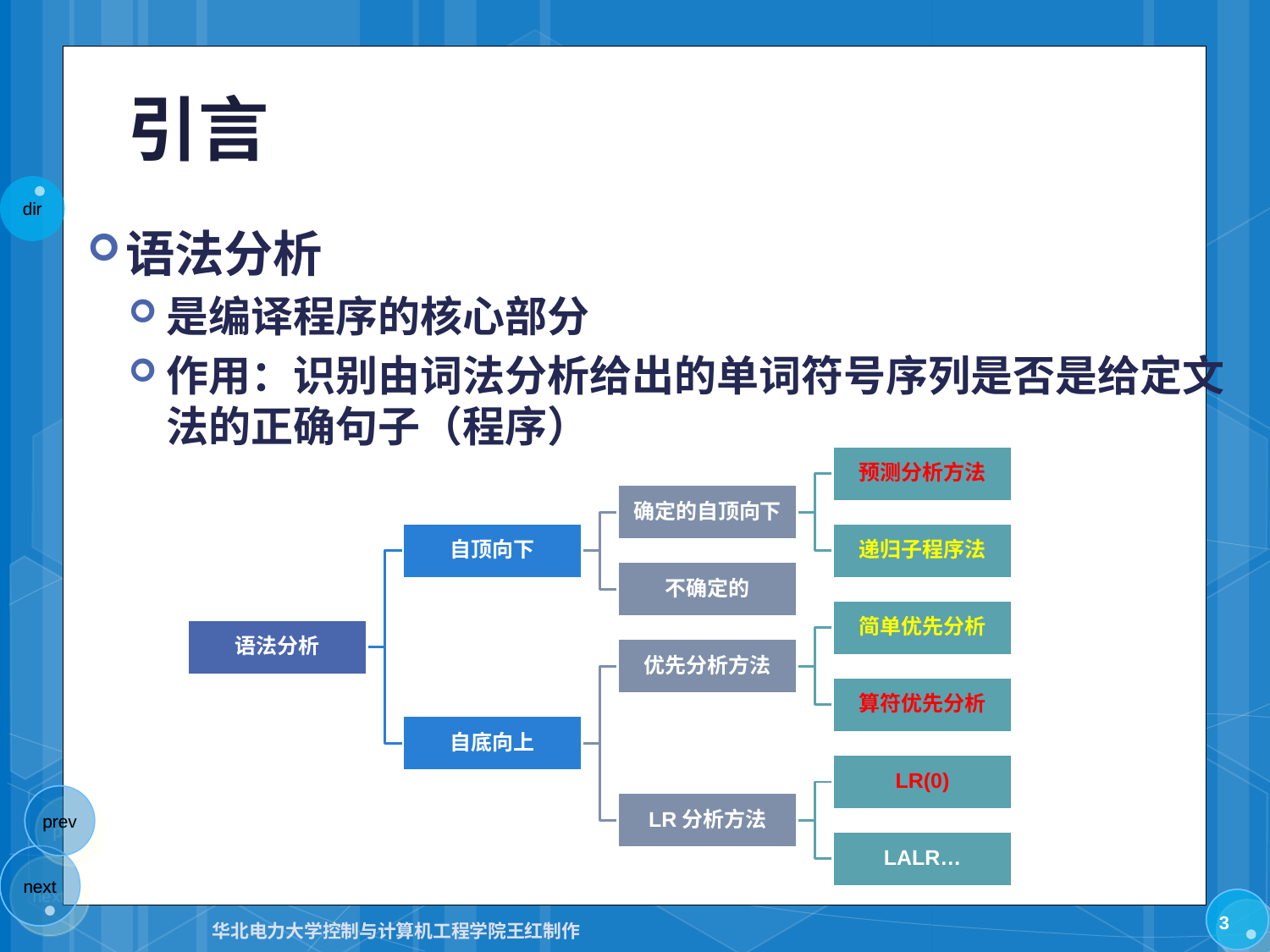

# 引言
语法分析
是编译程序的核心部分
作用：识别由词法分析给出的单词符号序列是否是给定文法的正确句子（程序）
语法分析
自顶向下
确定的自顶向下
预测分析方法
递归子程序法
不确定的
自底向上
优先分析方法
简单优先分析
算符优先分析
LR分析方法
LR(0)
LALR…
3
华北电力大学控制与计算机工程学院王红制作